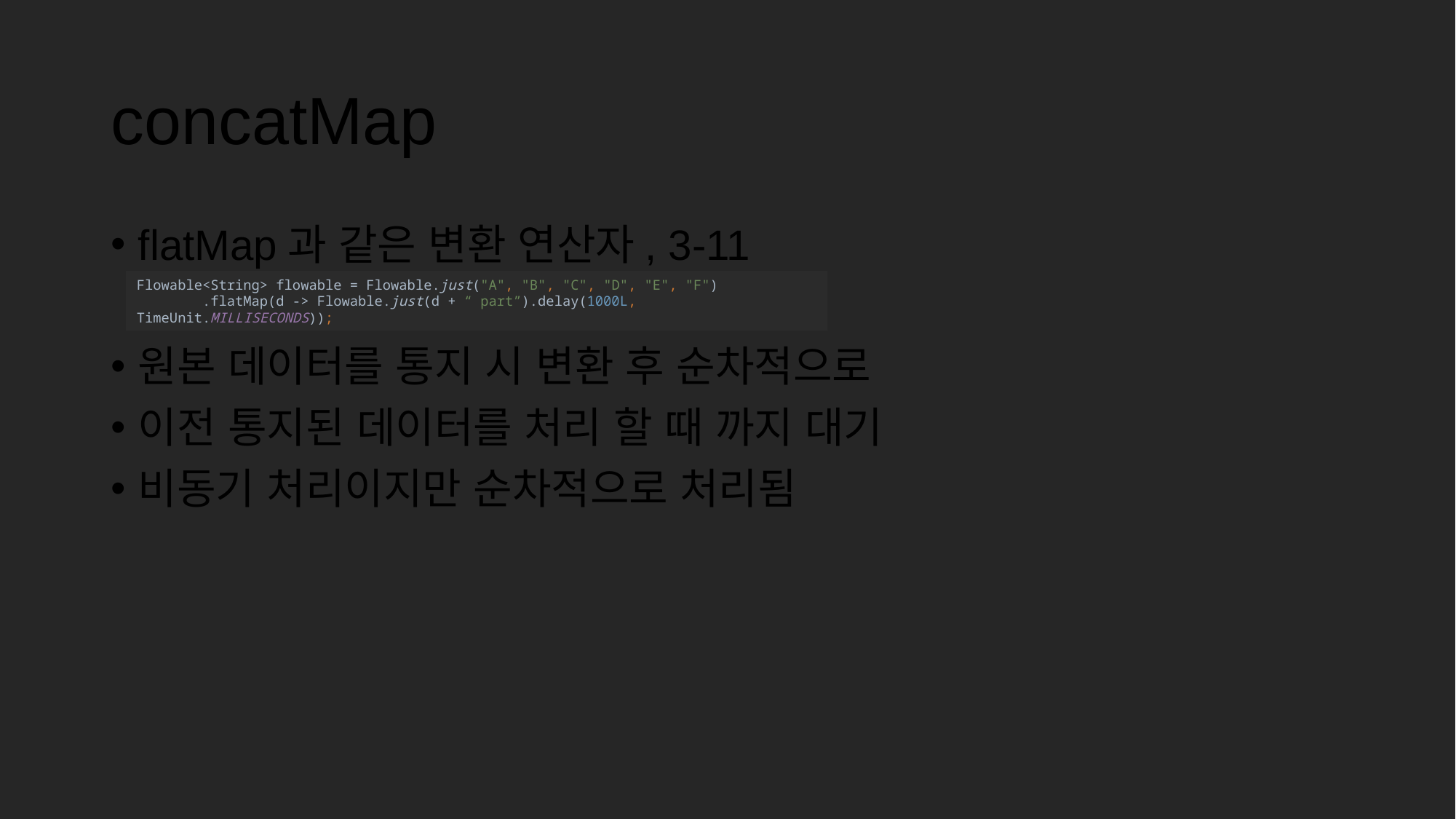

# concatMap
flatMap과 같은 변환 연산자, 3-11

원본 데이터를 통지 시 변환 후 순차적으로
이전 통지된 데이터를 처리 할 때 까지 대기
비동기 처리이지만 순차적으로 처리됨

Flowable<String> flowable = Flowable.just("A", "B", "C", "D", "E", "F")
        .flatMap(d -> Flowable.just(d + “ part”).delay(1000L, TimeUnit.MILLISECONDS));